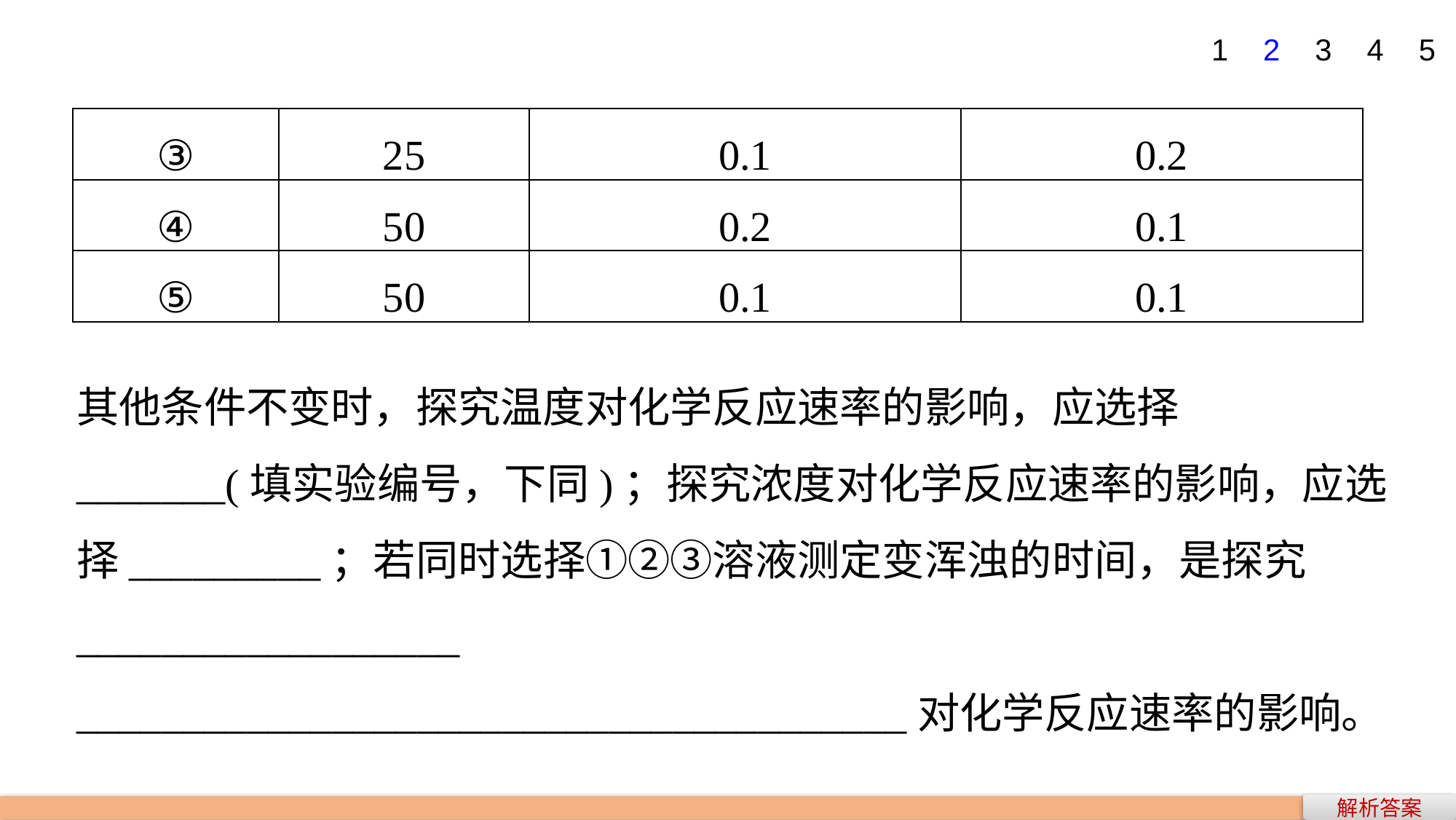

1
2
3
4
5
| ③ | 25 | 0.1 | 0.2 |
| --- | --- | --- | --- |
| ④ | 50 | 0.2 | 0.1 |
| ⑤ | 50 | 0.1 | 0.1 |
其他条件不变时，探究温度对化学反应速率的影响，应选择_______(填实验编号，下同)；探究浓度对化学反应速率的影响，应选择_________；若同时选择①②③溶液测定变浑浊的时间，是探究__________________
_______________________________________对化学反应速率的影响。
解析答案